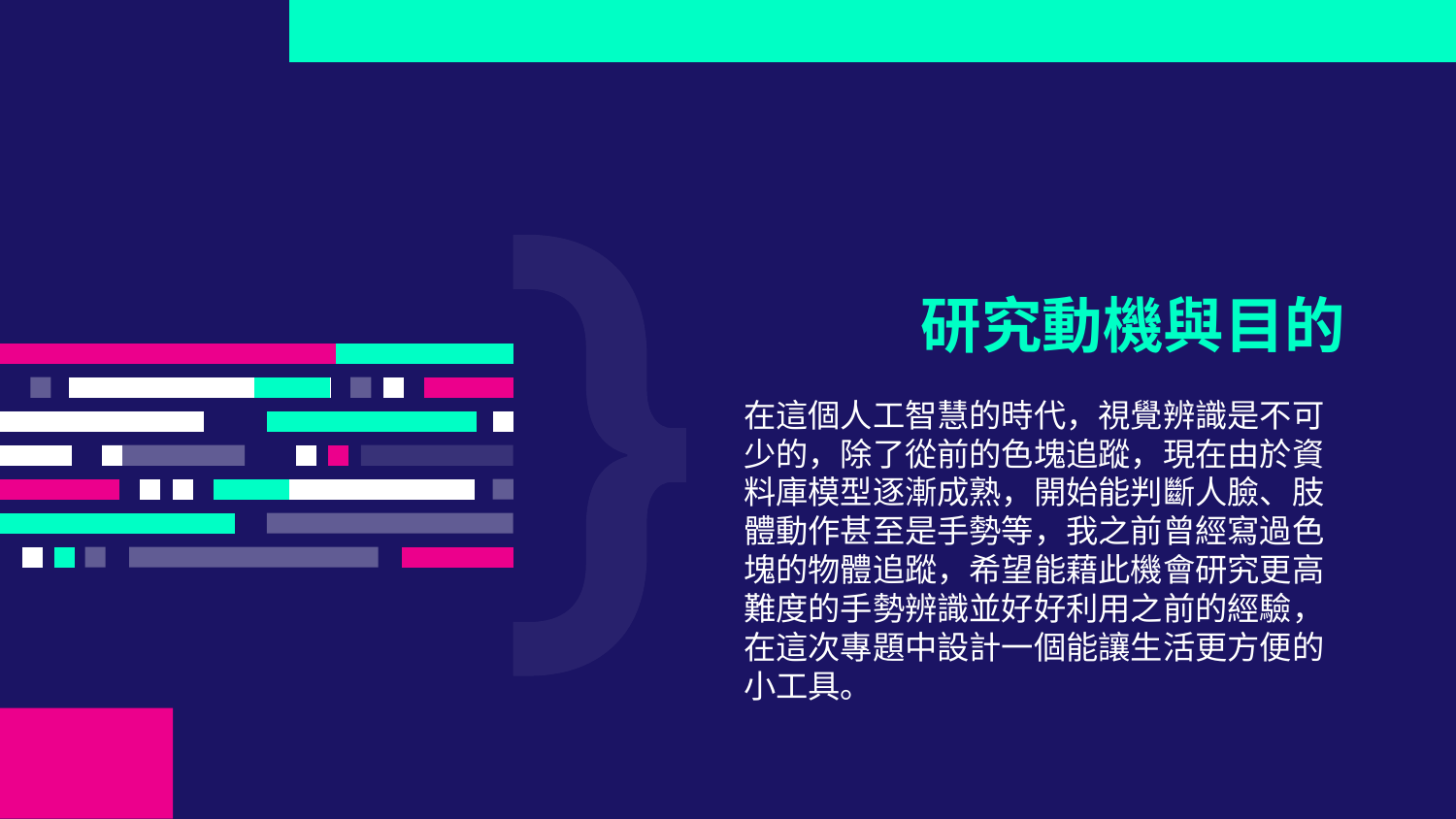

# 研究動機與目的
在這個人工智慧的時代，視覺辨識是不可少的，除了從前的色塊追蹤，現在由於資料庫模型逐漸成熟，開始能判斷人臉、肢體動作甚至是手勢等，我之前曾經寫過色塊的物體追蹤，希望能藉此機會研究更高難度的手勢辨識並好好利用之前的經驗，在這次專題中設計一個能讓生活更方便的小工具。